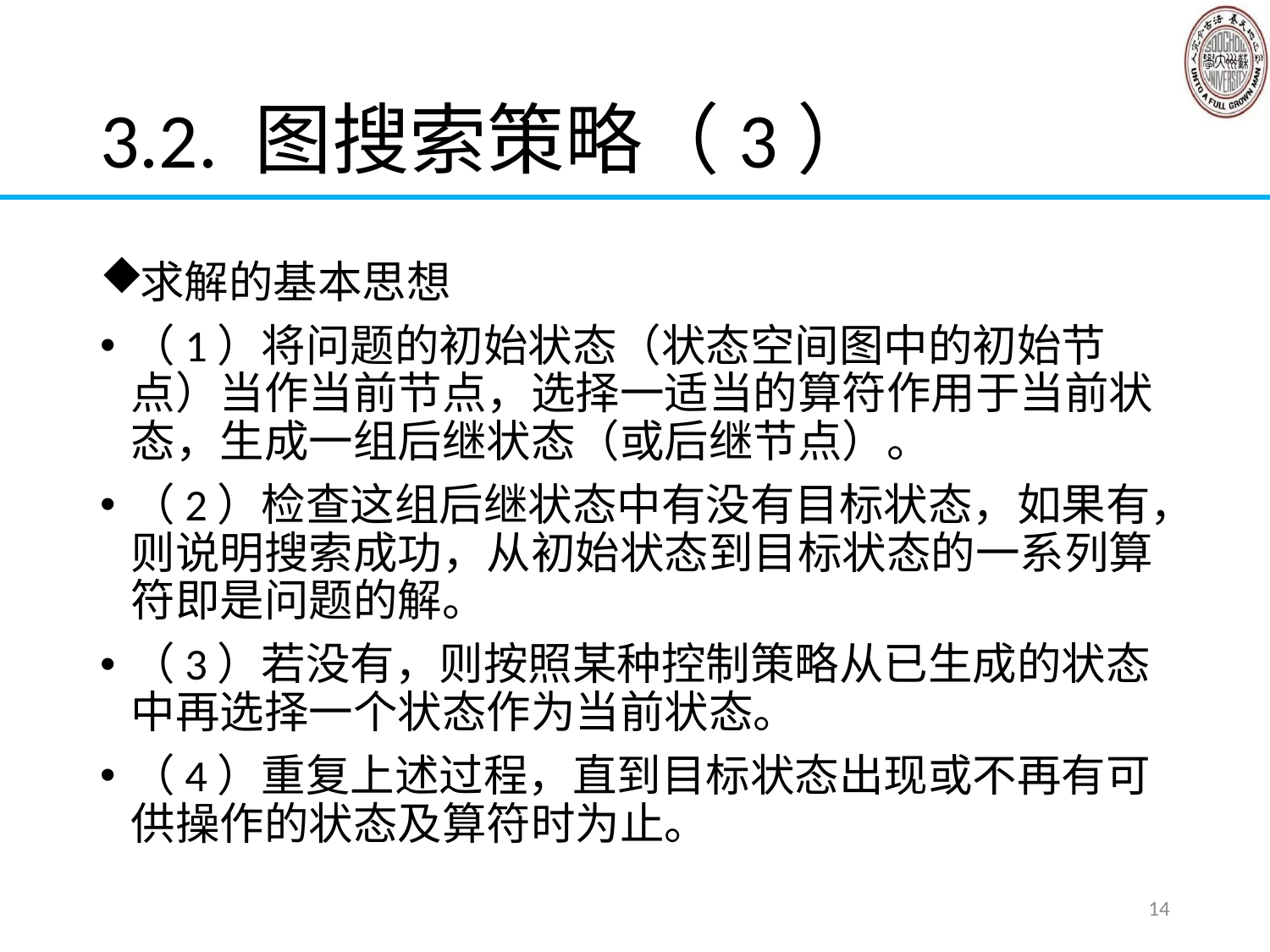

# 3.2. 图搜索策略（3）
求解的基本思想
（1）将问题的初始状态（状态空间图中的初始节点）当作当前节点，选择一适当的算符作用于当前状态，生成一组后继状态（或后继节点）。
（2）检查这组后继状态中有没有目标状态，如果有，则说明搜索成功，从初始状态到目标状态的一系列算符即是问题的解。
（3）若没有，则按照某种控制策略从已生成的状态中再选择一个状态作为当前状态。
（4）重复上述过程，直到目标状态出现或不再有可供操作的状态及算符时为止。
14